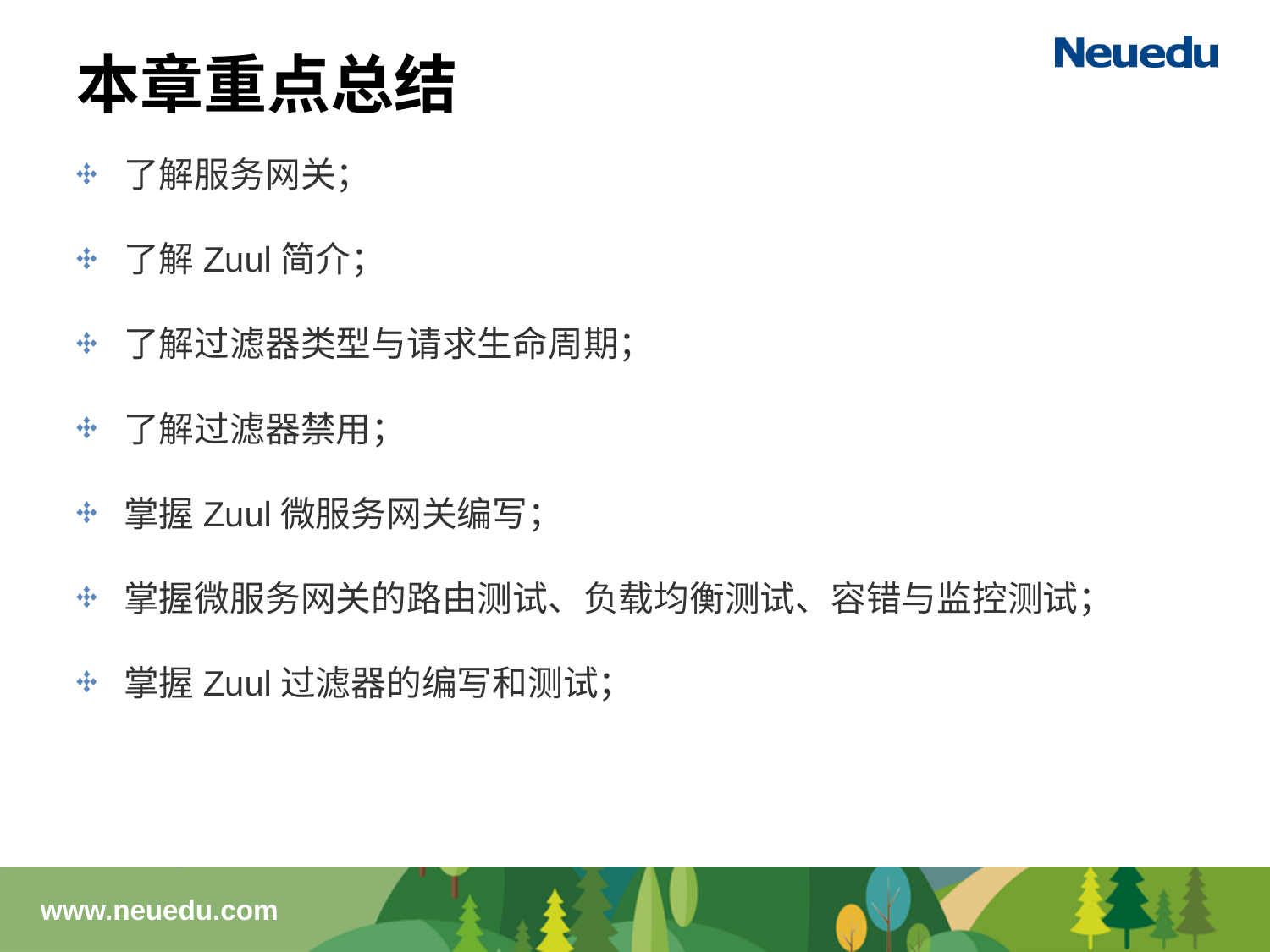

# 本章重点总结
了解服务网关；

了解Zuul简介；

了解过滤器类型与请求生命周期；

了解过滤器禁用；

掌握Zuul微服务网关编写；

掌握微服务网关的路由测试、负载均衡测试、容错与监控测试；

掌握Zuul过滤器的编写和测试；